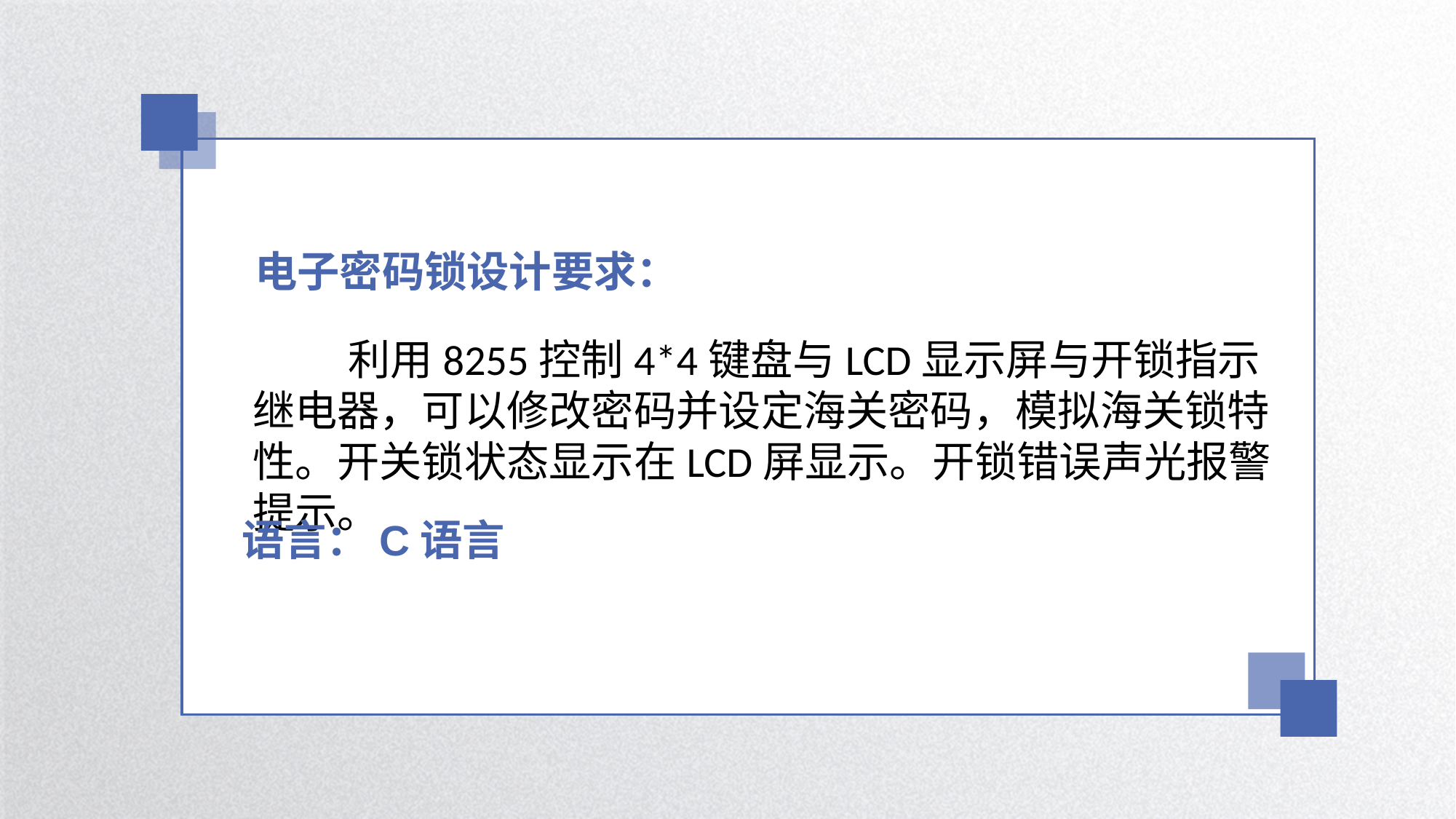

电子密码锁设计要求：
         利用8255控制4*4键盘与LCD显示屏与开锁指示继电器，可以修改密码并设定海关密码，模拟海关锁特性。开关锁状态显示在LCD屏显示。开锁错误声光报警提示。
语言：C语言